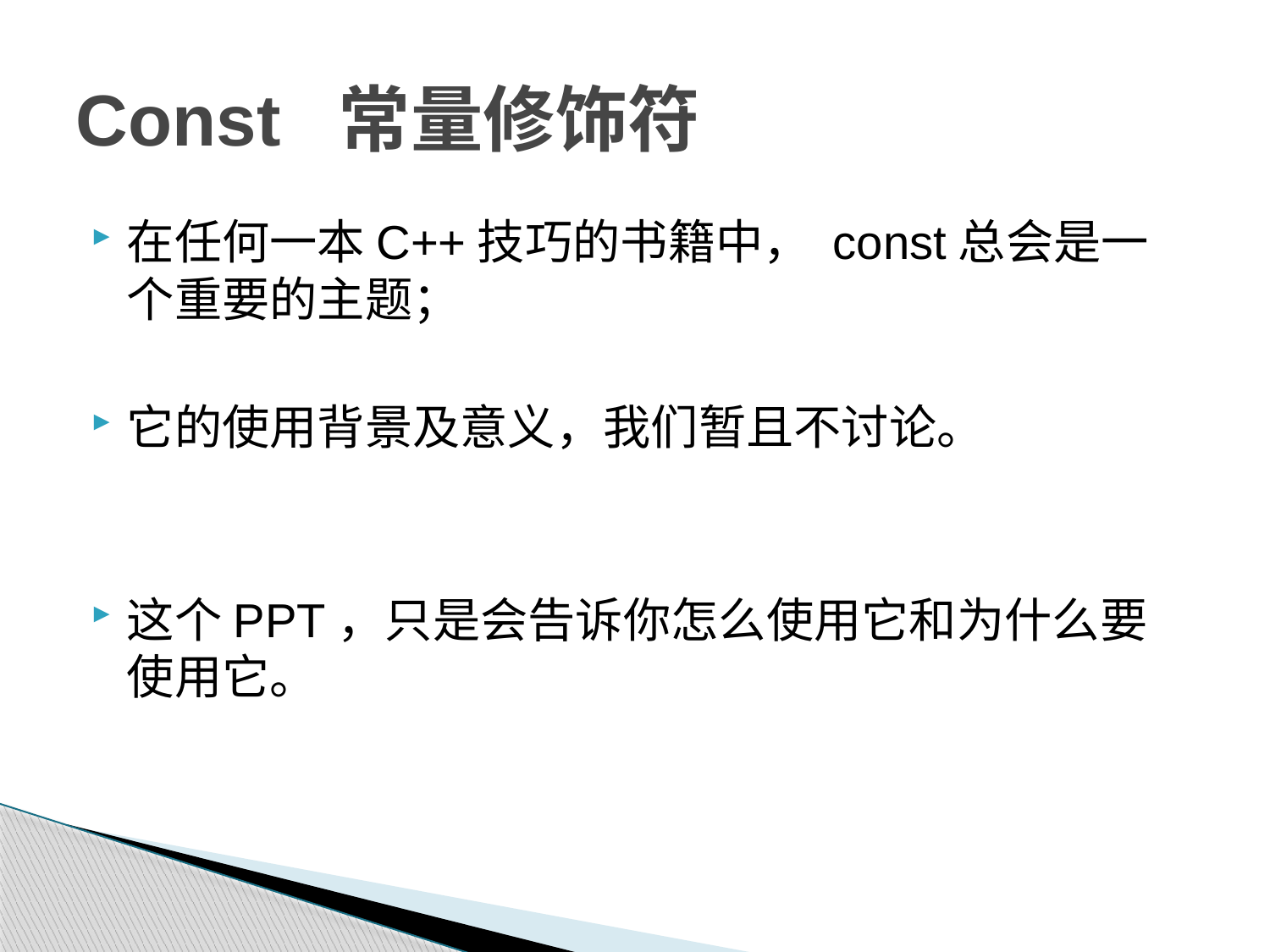

# Const  常量修饰符
在任何一本C++技巧的书籍中， const总会是一个重要的主题；

它的使用背景及意义，我们暂且不讨论。

这个PPT，只是会告诉你怎么使用它和为什么要使用它。